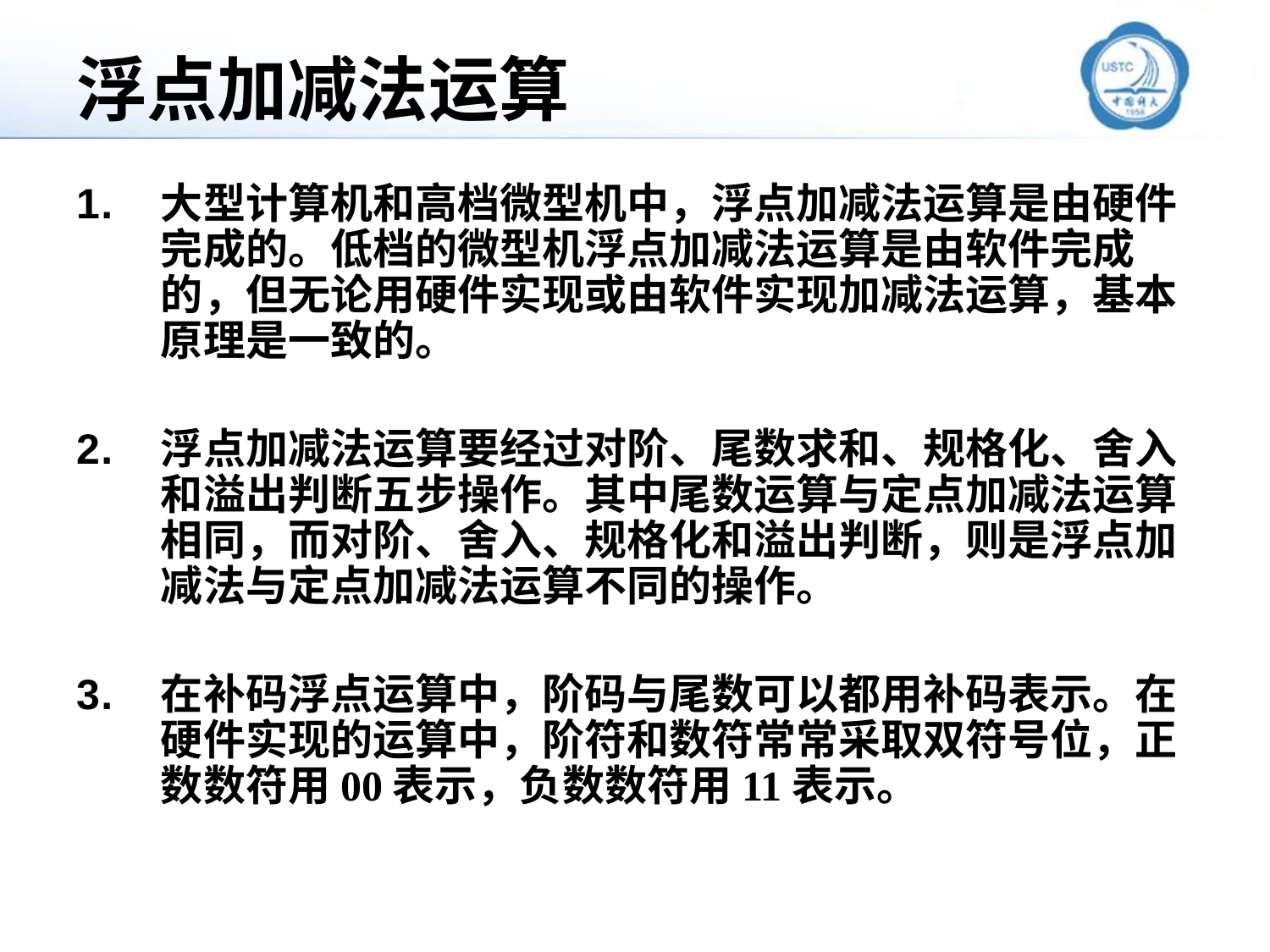

# 浮点加减法运算
大型计算机和高档微型机中，浮点加减法运算是由硬件完成的。低档的微型机浮点加减法运算是由软件完成的，但无论用硬件实现或由软件实现加减法运算，基本原理是一致的。

浮点加减法运算要经过对阶、尾数求和、规格化、舍入和溢出判断五步操作。其中尾数运算与定点加减法运算相同，而对阶、舍入、规格化和溢出判断，则是浮点加减法与定点加减法运算不同的操作。

在补码浮点运算中，阶码与尾数可以都用补码表示。在硬件实现的运算中，阶符和数符常常采取双符号位，正数数符用00表示，负数数符用11表示。